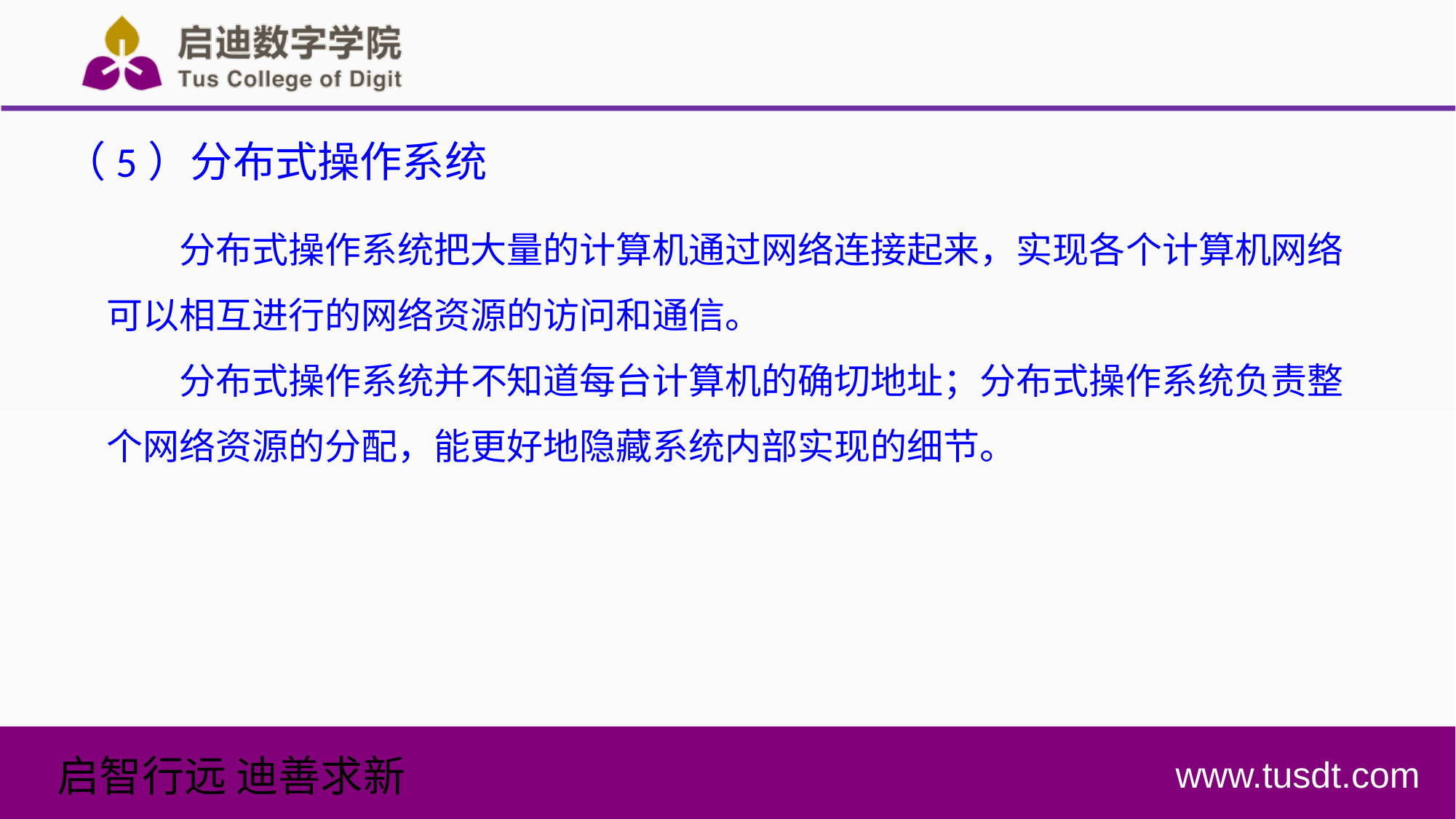

（5）分布式操作系统
分布式操作系统把大量的计算机通过网络连接起来，实现各个计算机网络可以相互进行的网络资源的访问和通信。
分布式操作系统并不知道每台计算机的确切地址；分布式操作系统负责整个网络资源的分配，能更好地隐藏系统内部实现的细节。